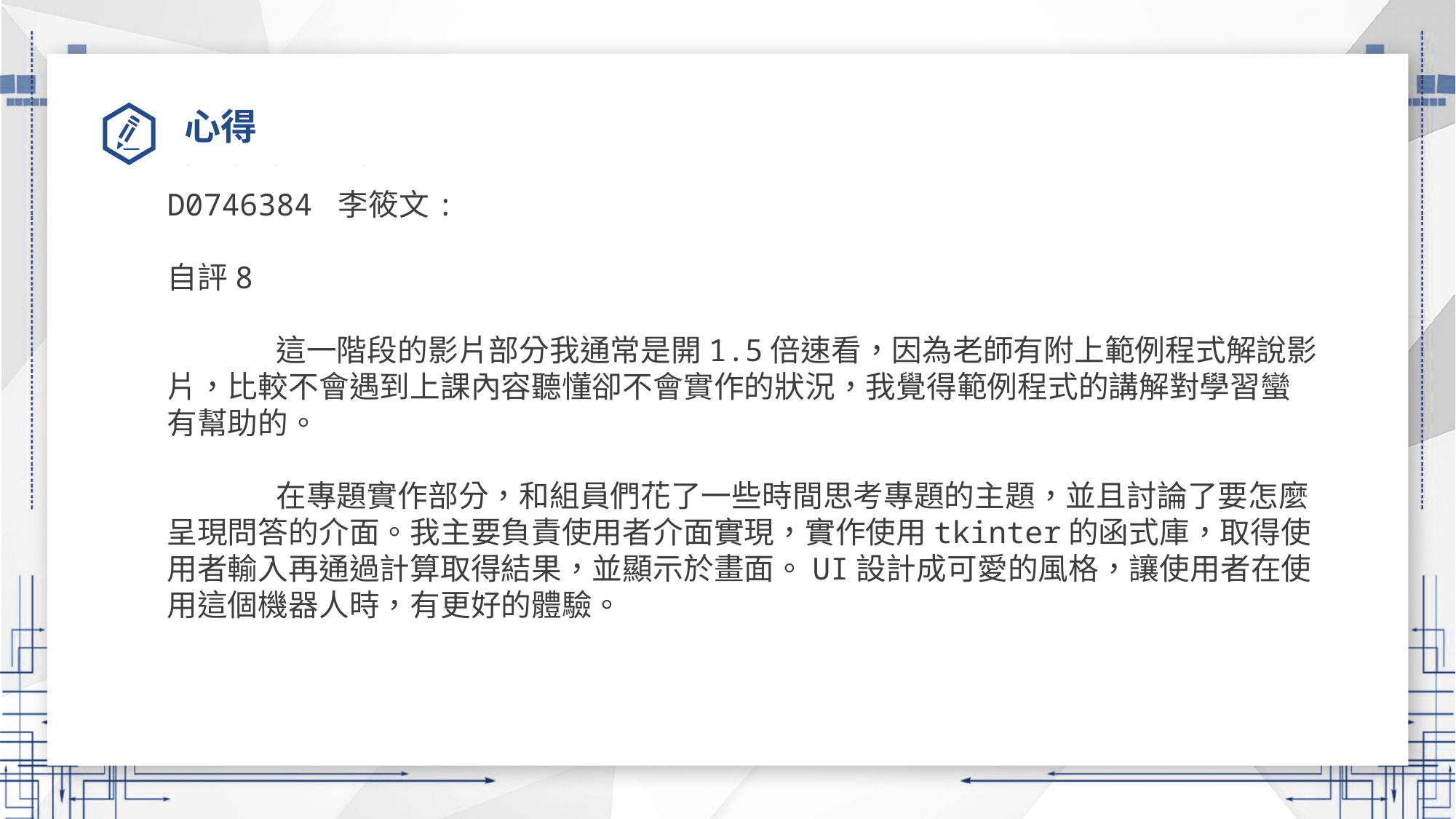

# 心得

D0746384 李筱文:

自評8

	這一階段的影片部分我通常是開1.5倍速看，因為老師有附上範例程式解說影片，比較不會遇到上課內容聽懂卻不會實作的狀況，我覺得範例程式的講解對學習蠻有幫助的。

	在專題實作部分，和組員們花了一些時間思考專題的主題，並且討論了要怎麼呈現問答的介面。我主要負責使用者介面實現，實作使用tkinter的函式庫，取得使用者輸入再通過計算取得結果，並顯示於畫面。UI設計成可愛的風格，讓使用者在使用這個機器人時，有更好的體驗。